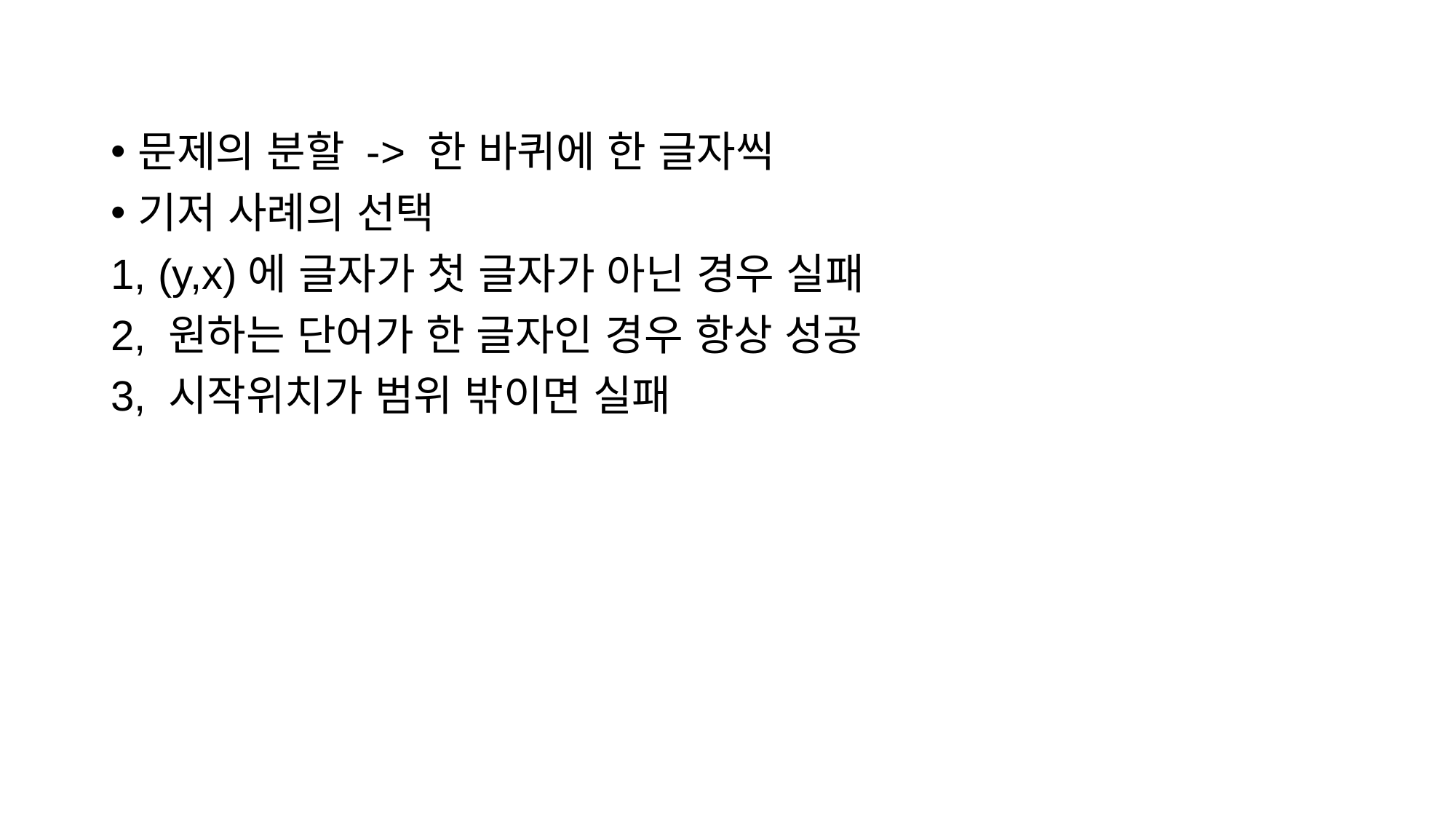

문제의 분할 -> 한 바퀴에 한 글자씩
기저 사례의 선택
1, (y,x)에 글자가 첫 글자가 아닌 경우 실패
2, 원하는 단어가 한 글자인 경우 항상 성공
3, 시작위치가 범위 밖이면 실패